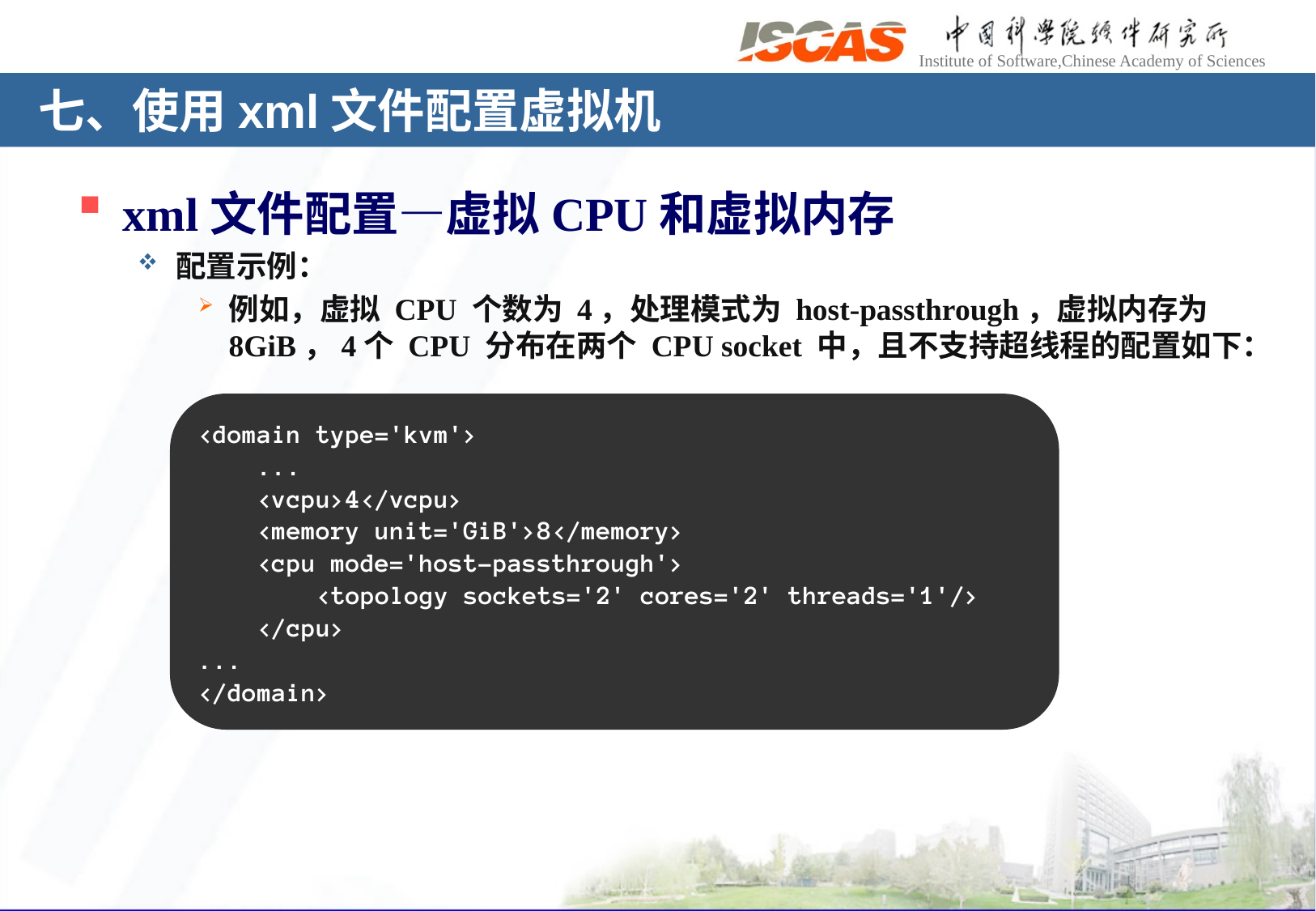

# 七、使用xml文件配置虚拟机
xml文件配置—虚拟CPU和虚拟内存
配置示例：
例如，虚拟 CPU 个数为 4，处理模式为 host-passthrough，虚拟内存为 8GiB，4个 CPU 分布在两个 CPU socket 中，且不支持超线程的配置如下：

<domain type='kvm'>
    ...
    <vcpu>4</vcpu>
    <memory unit='GiB'>8</memory>
    <cpu mode='host-passthrough'>
        <topology sockets='2' cores='2' threads='1'/>
    </cpu>
...
</domain>